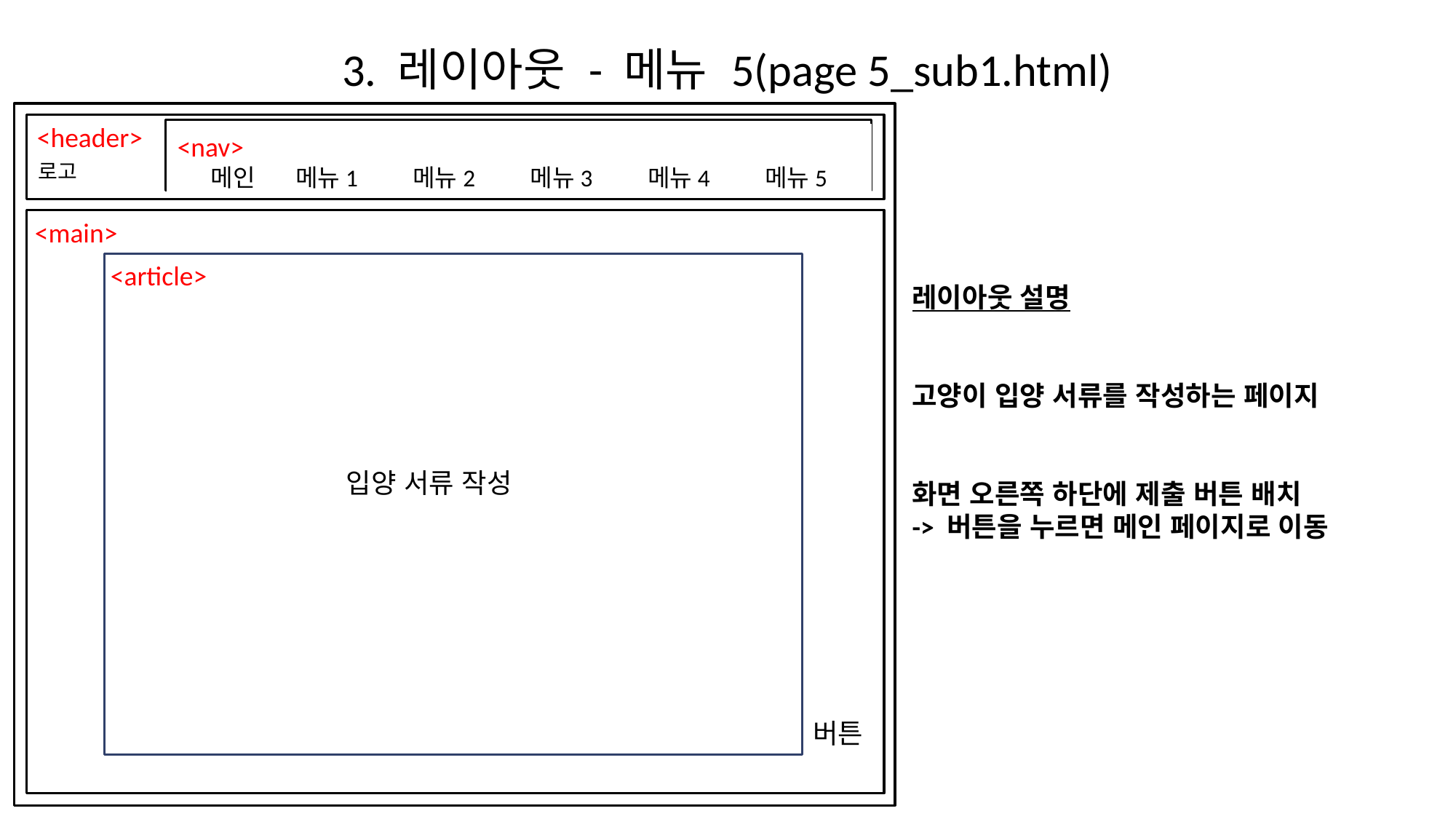

# 3. 레이아웃 - 메뉴 5(page 5_sub1.html)

<header>

<nav>
메인      메뉴1         메뉴2         메뉴3         메뉴4         메뉴5
로고
<main>

  <article>

레이아웃 설명

고양이 입양 서류를 작성하는 페이지

화면 오른쪽 하단에 제출 버튼 배치
-> 버튼을 누르면 메인 페이지로 이동

입양 서류 작성
버튼